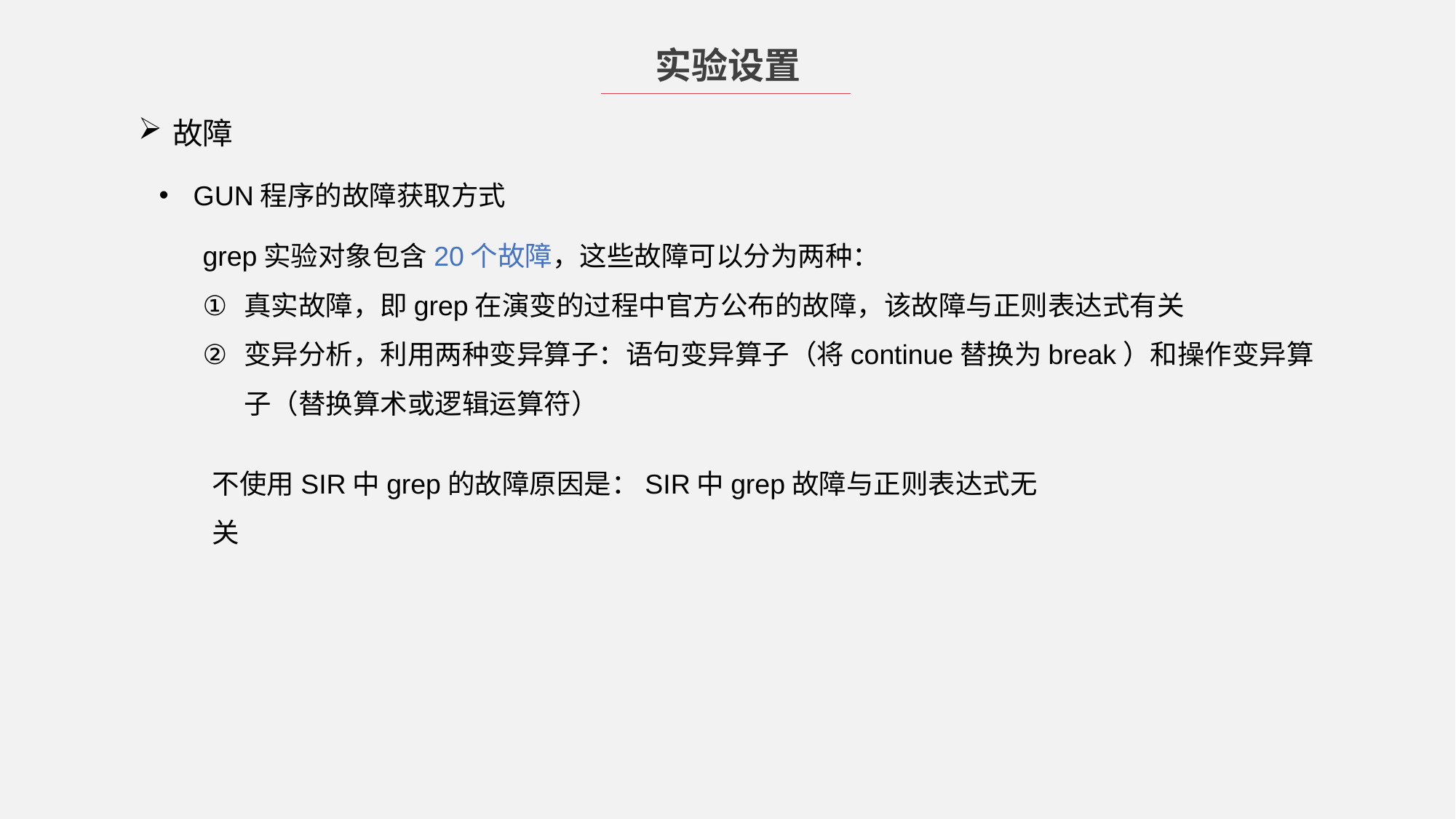

实验设置
故障
GUN程序的故障获取方式
grep实验对象包含20个故障，这些故障可以分为两种：
真实故障，即grep在演变的过程中官方公布的故障，该故障与正则表达式有关
变异分析，利用两种变异算子：语句变异算子（将continue替换为break）和操作变异算子（替换算术或逻辑运算符）
不使用SIR中grep的故障原因是：SIR中grep故障与正则表达式无关